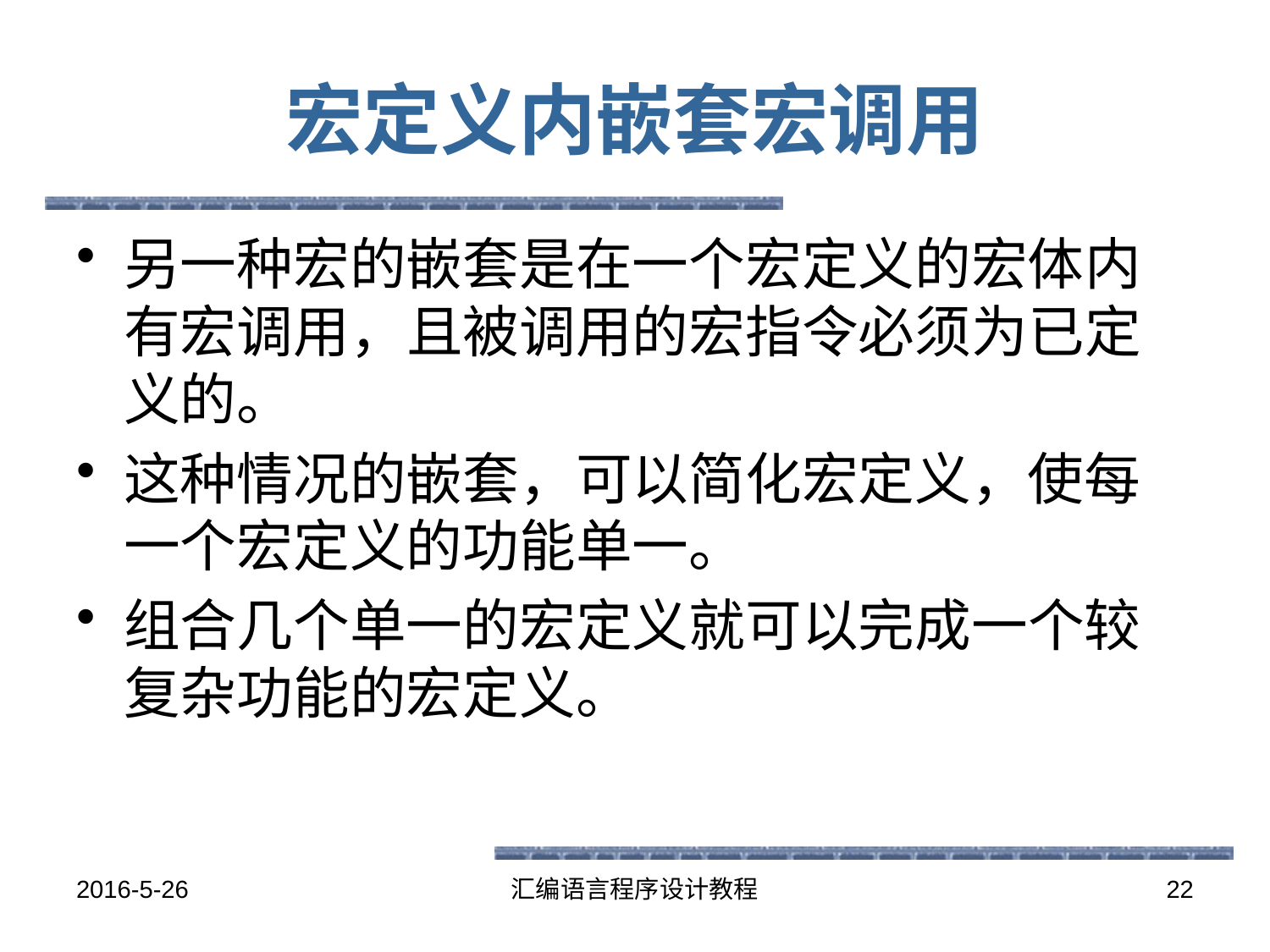

# 宏定义内嵌套宏调用
另一种宏的嵌套是在一个宏定义的宏体内有宏调用，且被调用的宏指令必须为已定义的。
这种情况的嵌套，可以简化宏定义，使每一个宏定义的功能单一。
组合几个单一的宏定义就可以完成一个较复杂功能的宏定义。
2016-5-26
汇编语言程序设计教程
22